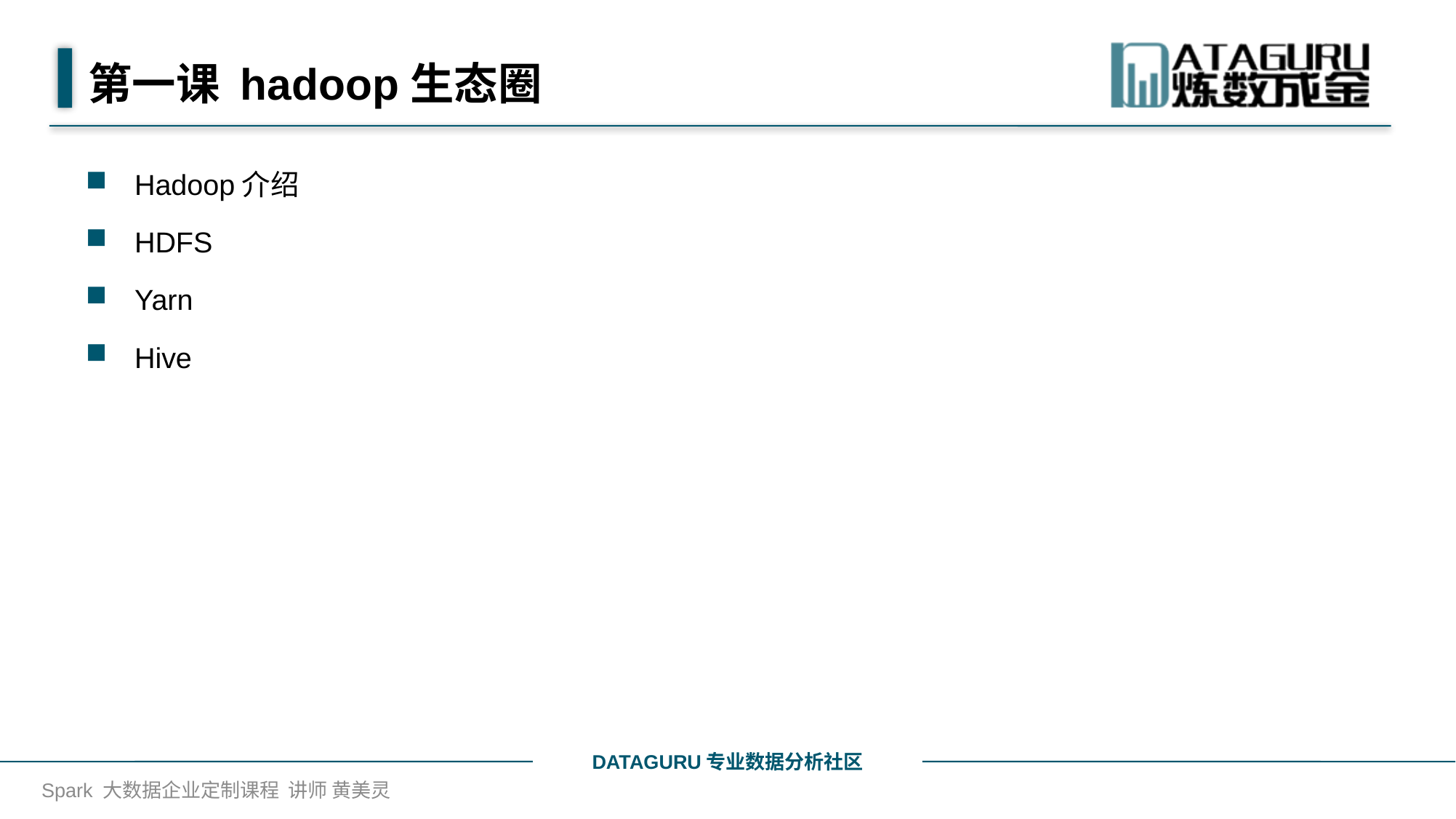

# 第一课 hadoop生态圈
Hadoop介绍
HDFS
Yarn
Hive